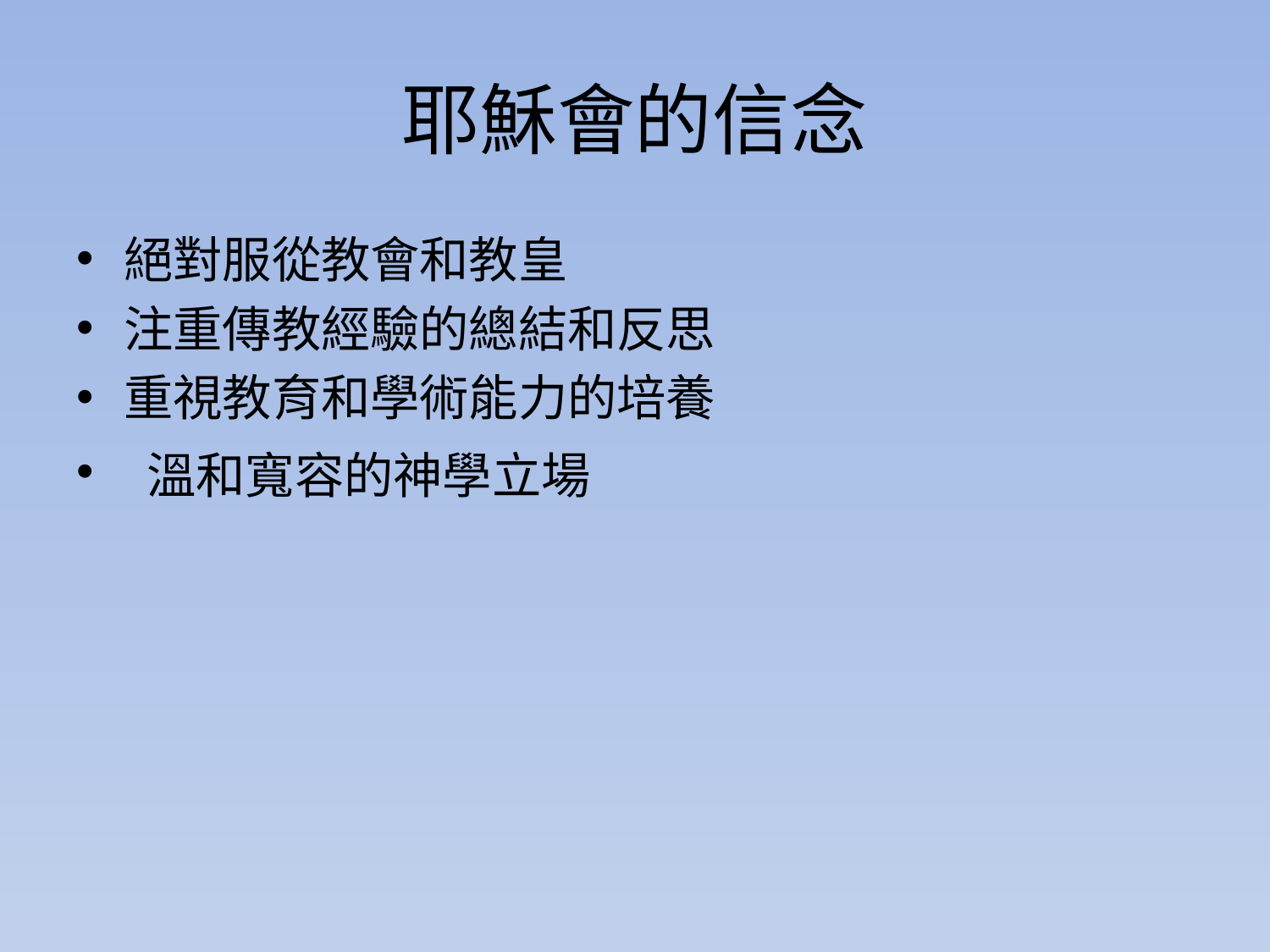

# 耶穌會的信念
絕對服從教會和教皇
注重傳教經驗的總結和反思
重視教育和學術能力的培養
 溫和寬容的神學立場